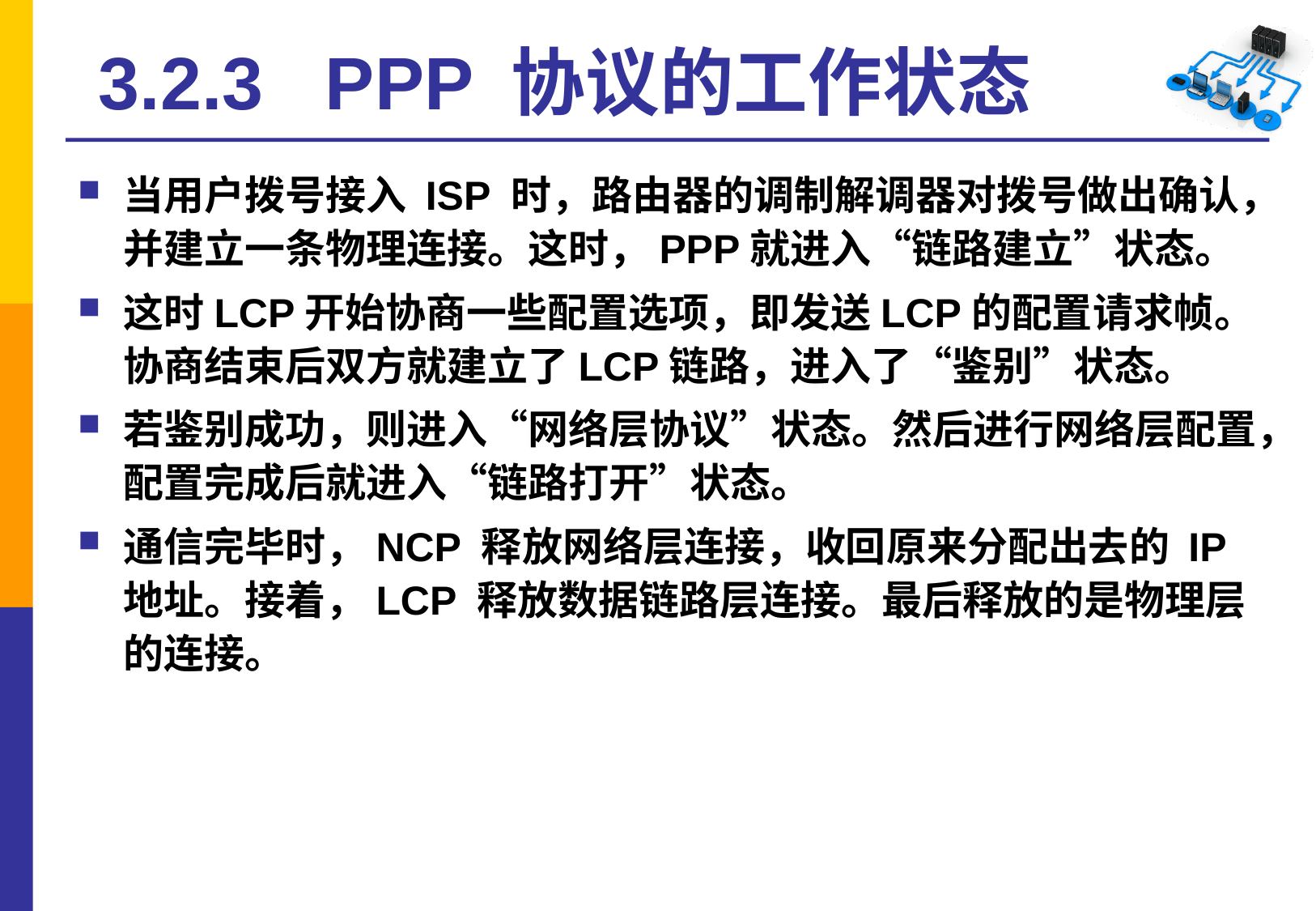

# 3.2.3   PPP 协议的工作状态
当用户拨号接入 ISP 时，路由器的调制解调器对拨号做出确认，并建立一条物理连接。这时，PPP就进入“链路建立”状态。
这时LCP开始协商一些配置选项，即发送LCP的配置请求帧。协商结束后双方就建立了LCP链路，进入了“鉴别”状态。
若鉴别成功，则进入“网络层协议”状态。然后进行网络层配置，配置完成后就进入“链路打开”状态。
通信完毕时，NCP 释放网络层连接，收回原来分配出去的 IP 地址。接着，LCP 释放数据链路层连接。最后释放的是物理层的连接。